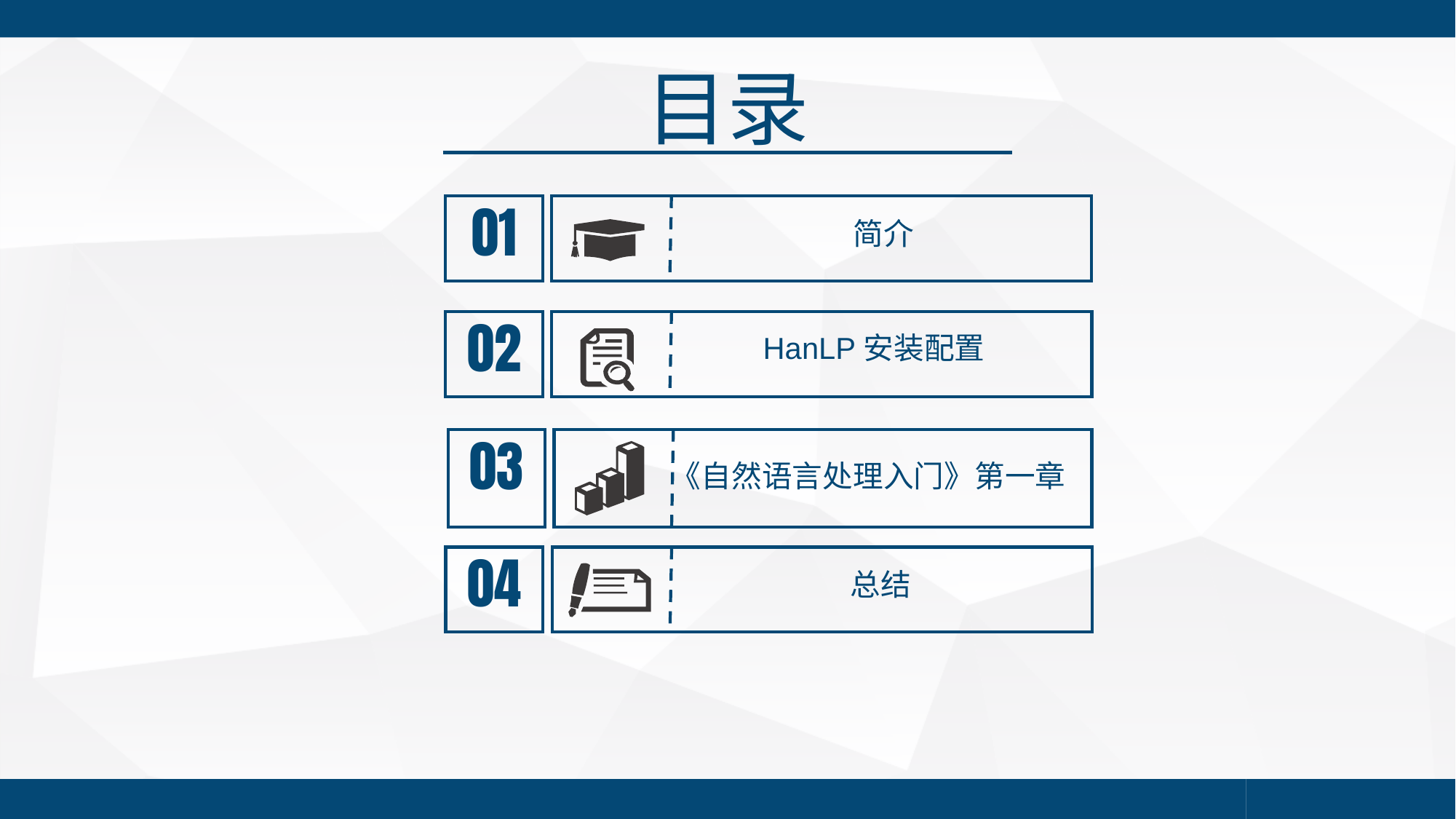

目录

01

简介

02

HanLP安装配置

03

《自然语言处理入门》第一章

04

总结